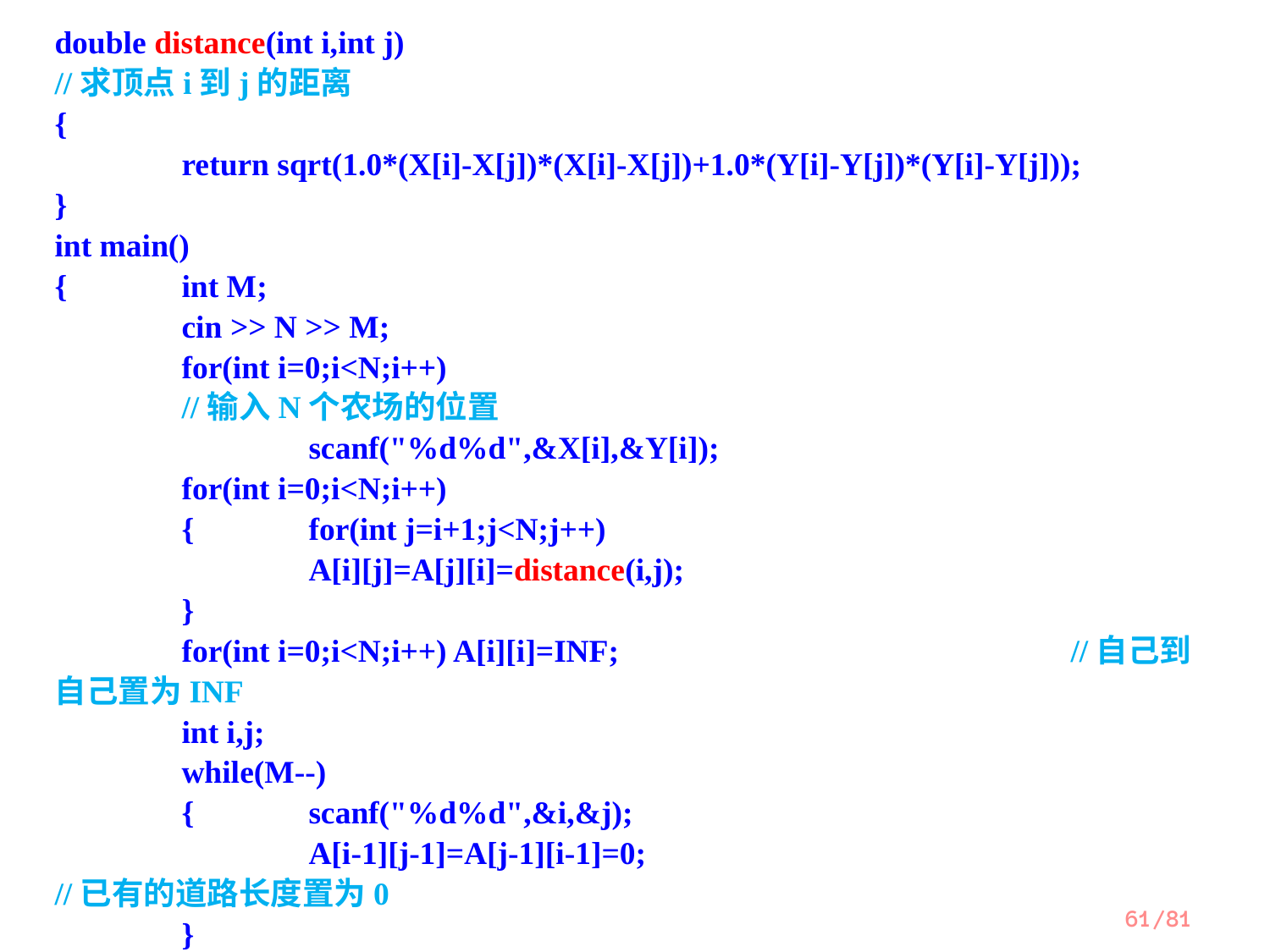

double distance(int i,int j)							//求顶点i到j的距离
{
	return sqrt(1.0*(X[i]-X[j])*(X[i]-X[j])+1.0*(Y[i]-Y[j])*(Y[i]-Y[j]));
}
int main()
{	int M;
 	cin >> N >> M;
 	for(int i=0;i<N;i++)							//输入N个农场的位置
 		scanf("%d%d",&X[i],&Y[i]);
 	for(int i=0;i<N;i++)
 	{	for(int j=i+1;j<N;j++)
     		A[i][j]=A[j][i]=distance(i,j);
 	}
 	for(int i=0;i<N;i++) A[i][i]=INF;				//自己到自己置为INF
	int i,j;
 	while(M--)
 	{	scanf("%d%d",&i,&j);
    		A[i-1][j-1]=A[j-1][i-1]=0;					//已有的道路长度置为0
 	}
 	printf("%.2f\n",Prim(0));
 	return 0;
}
61/81